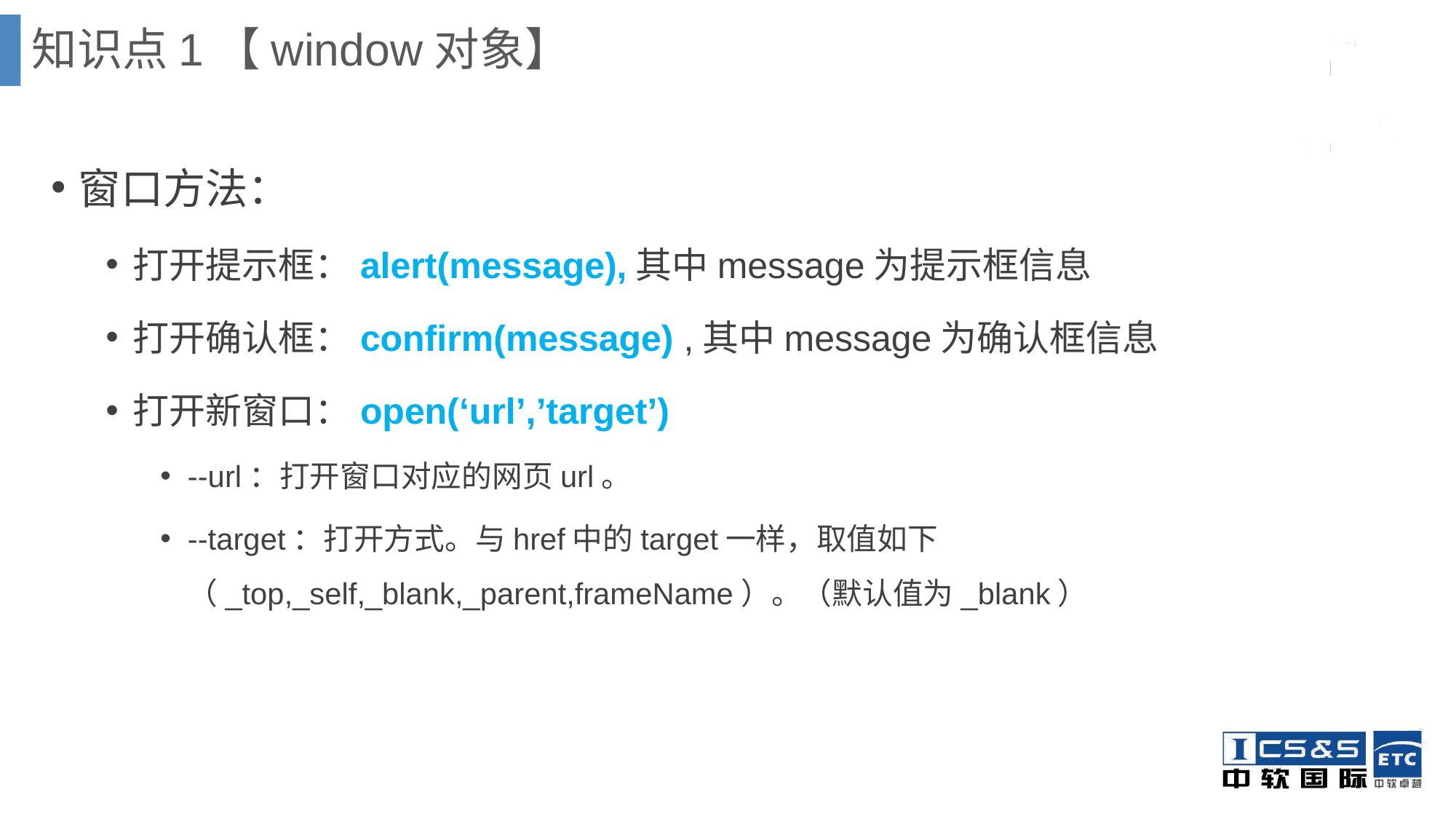

知识点1【window对象】
窗口方法：
打开提示框：alert(message),其中message为提示框信息
打开确认框：confirm(message) ,其中message为确认框信息
打开新窗口：open(‘url’,’target’)
--url：打开窗口对应的网页url。
--target：打开方式。与href中的target一样，取值如下（_top,_self,_blank,_parent,frameName）。（默认值为_blank）